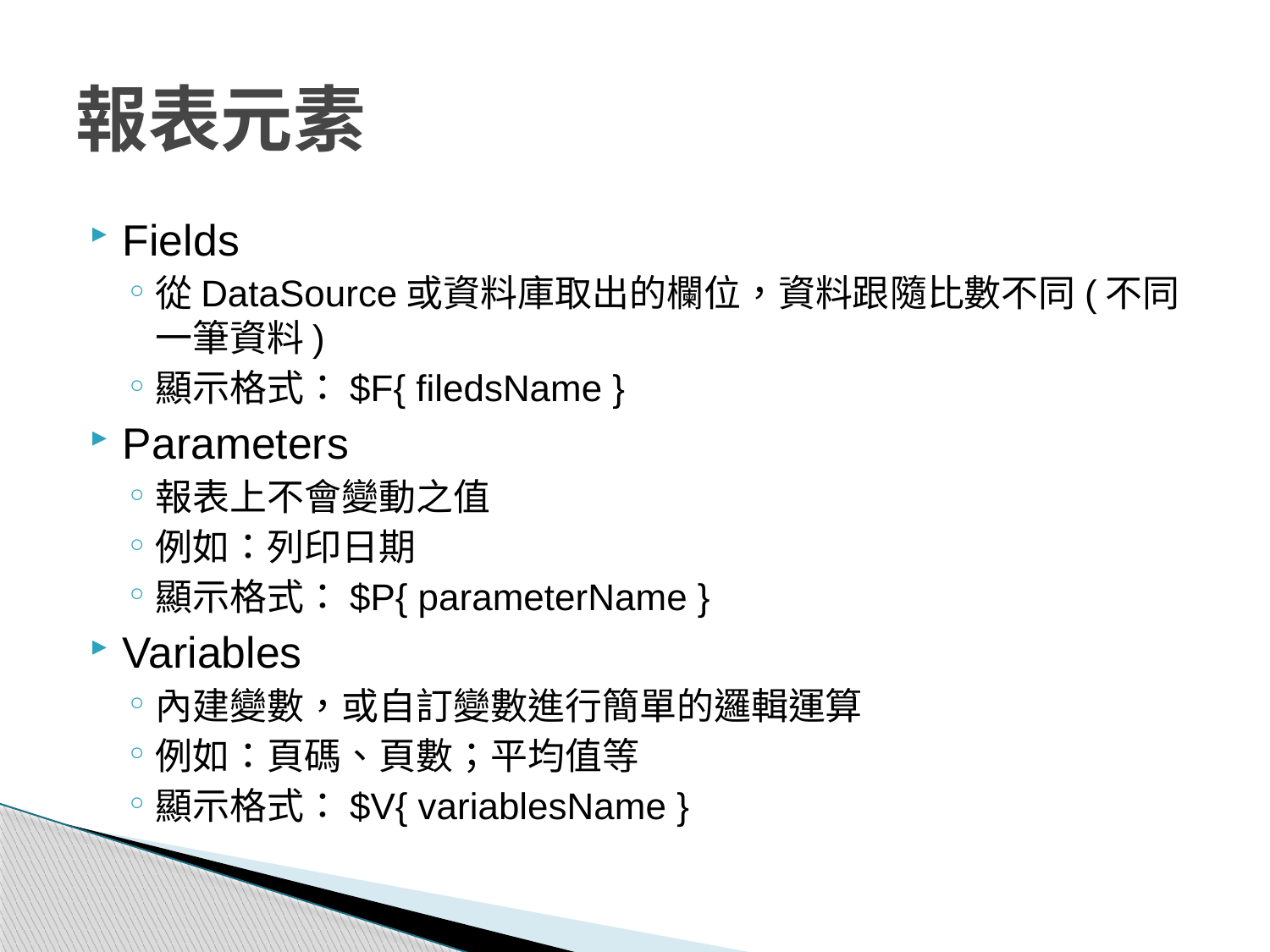

# 報表元素
Fields
從DataSource或資料庫取出的欄位，資料跟隨比數不同(不同一筆資料)
顯示格式：$F{ filedsName }
Parameters
報表上不會變動之值
例如：列印日期
顯示格式：$P{ parameterName }
Variables
內建變數，或自訂變數進行簡單的邏輯運算
例如：頁碼、頁數；平均值等
顯示格式：$V{ variablesName }